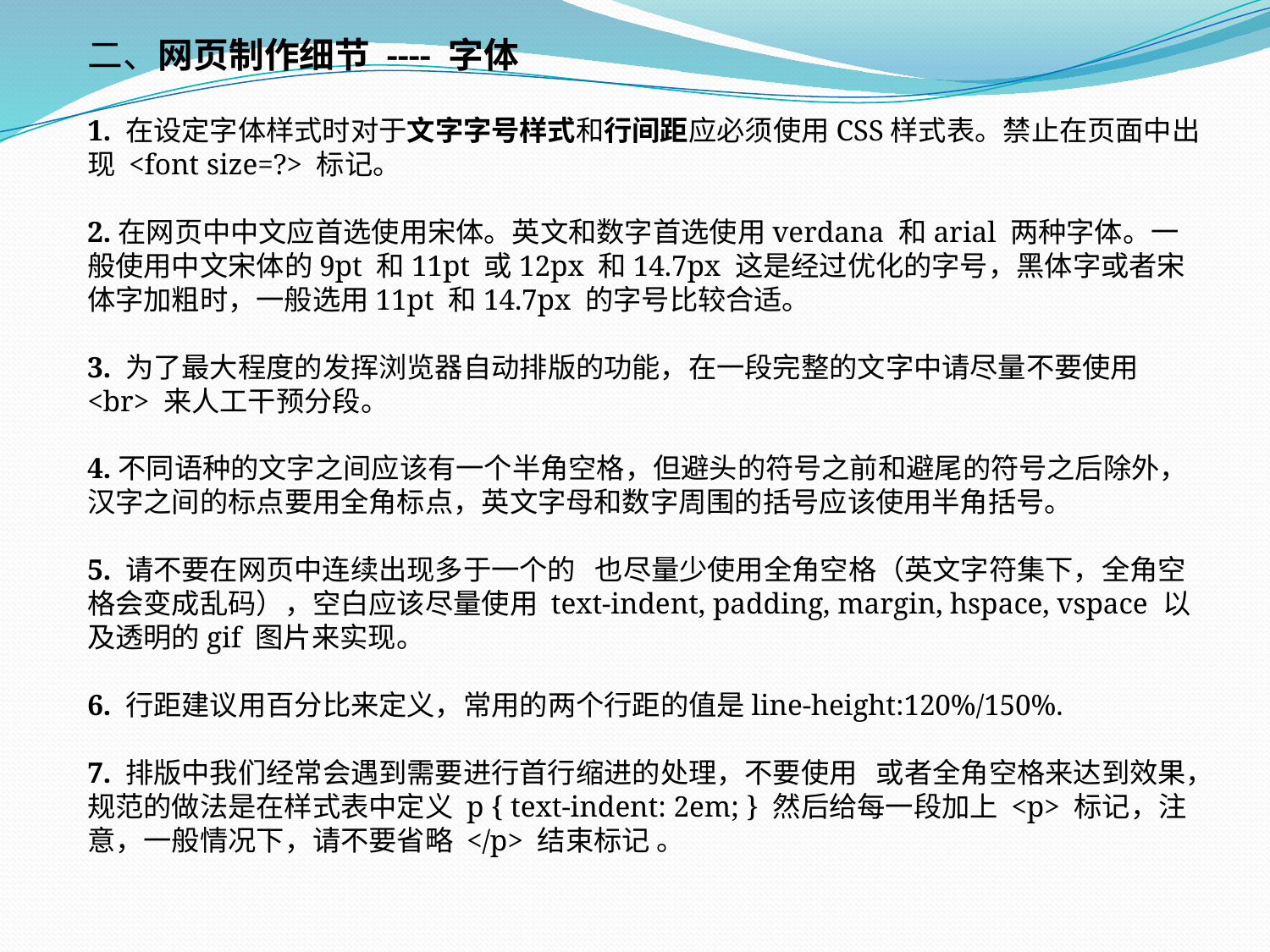

二、网页制作细节 ---- 字体
1. 在设定字体样式时对于文字字号样式和行间距应必须使用CSS样式表。禁止在页面中出现 <font size=?> 标记。
2.在网页中中文应首选使用宋体。英文和数字首选使用verdana 和arial 两种字体。一般使用中文宋体的9pt 和11pt 或12px 和14.7px 这是经过优化的字号，黑体字或者宋体字加粗时，一般选用11pt 和14.7px 的字号比较合适。
3. 为了最大程度的发挥浏览器自动排版的功能，在一段完整的文字中请尽量不要使用<br> 来人工干预分段。
4.不同语种的文字之间应该有一个半角空格，但避头的符号之前和避尾的符号之后除外，汉字之间的标点要用全角标点，英文字母和数字周围的括号应该使用半角括号。
5. 请不要在网页中连续出现多于一个的   也尽量少使用全角空格（英文字符集下，全角空格会变成乱码），空白应该尽量使用 text-indent, padding, margin, hspace, vspace 以及透明的gif 图片来实现。
6. 行距建议用百分比来定义，常用的两个行距的值是line-height:120%/150%.
7. 排版中我们经常会遇到需要进行首行缩进的处理，不要使用   或者全角空格来达到效果，规范的做法是在样式表中定义 p { text-indent: 2em; } 然后给每一段加上 <p> 标记，注意，一般情况下，请不要省略 </p> 结束标记 。